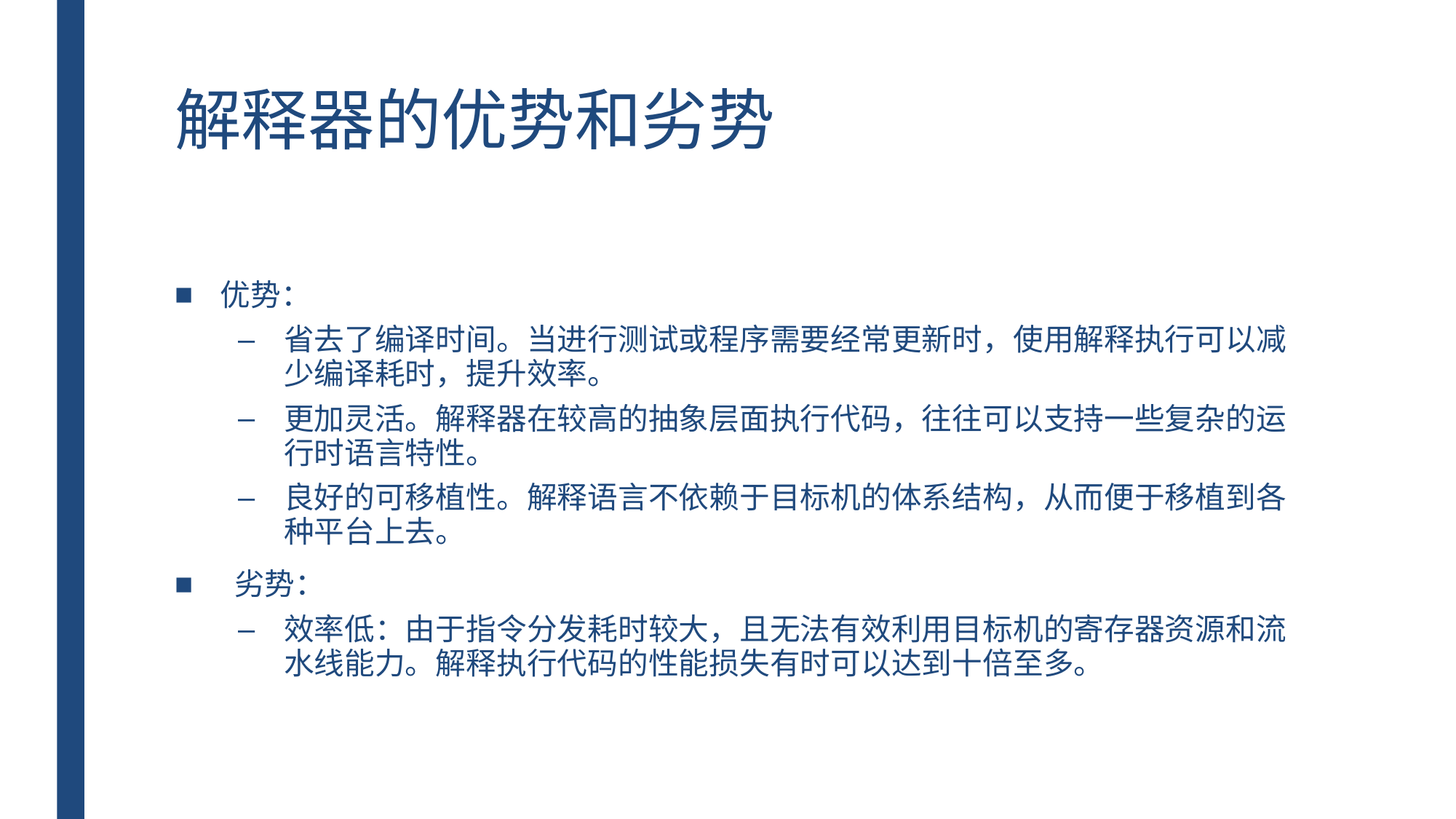

# 解释器的优势和劣势
优势：
省去了编译时间。当进行测试或程序需要经常更新时，使用解释执行可以减少编译耗时，提升效率。
更加灵活。解释器在较高的抽象层面执行代码，往往可以支持一些复杂的运行时语言特性。
良好的可移植性。解释语言不依赖于目标机的体系结构，从而便于移植到各种平台上去。
 劣势：
效率低：由于指令分发耗时较大，且无法有效利用目标机的寄存器资源和流水线能力。解释执行代码的性能损失有时可以达到十倍至多。